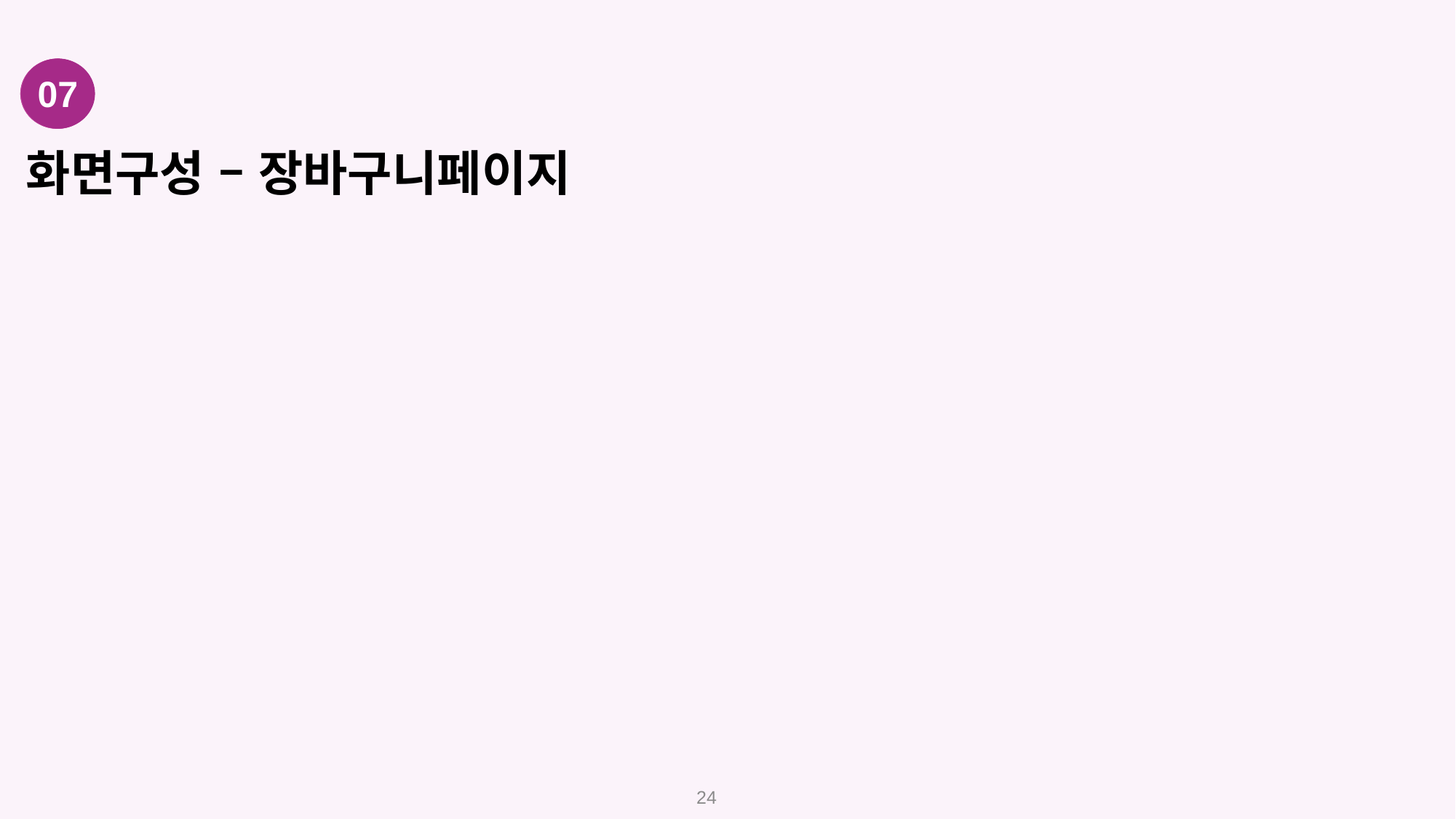

# 화면구성 – 장바구니페이지

07

05

06

03
24